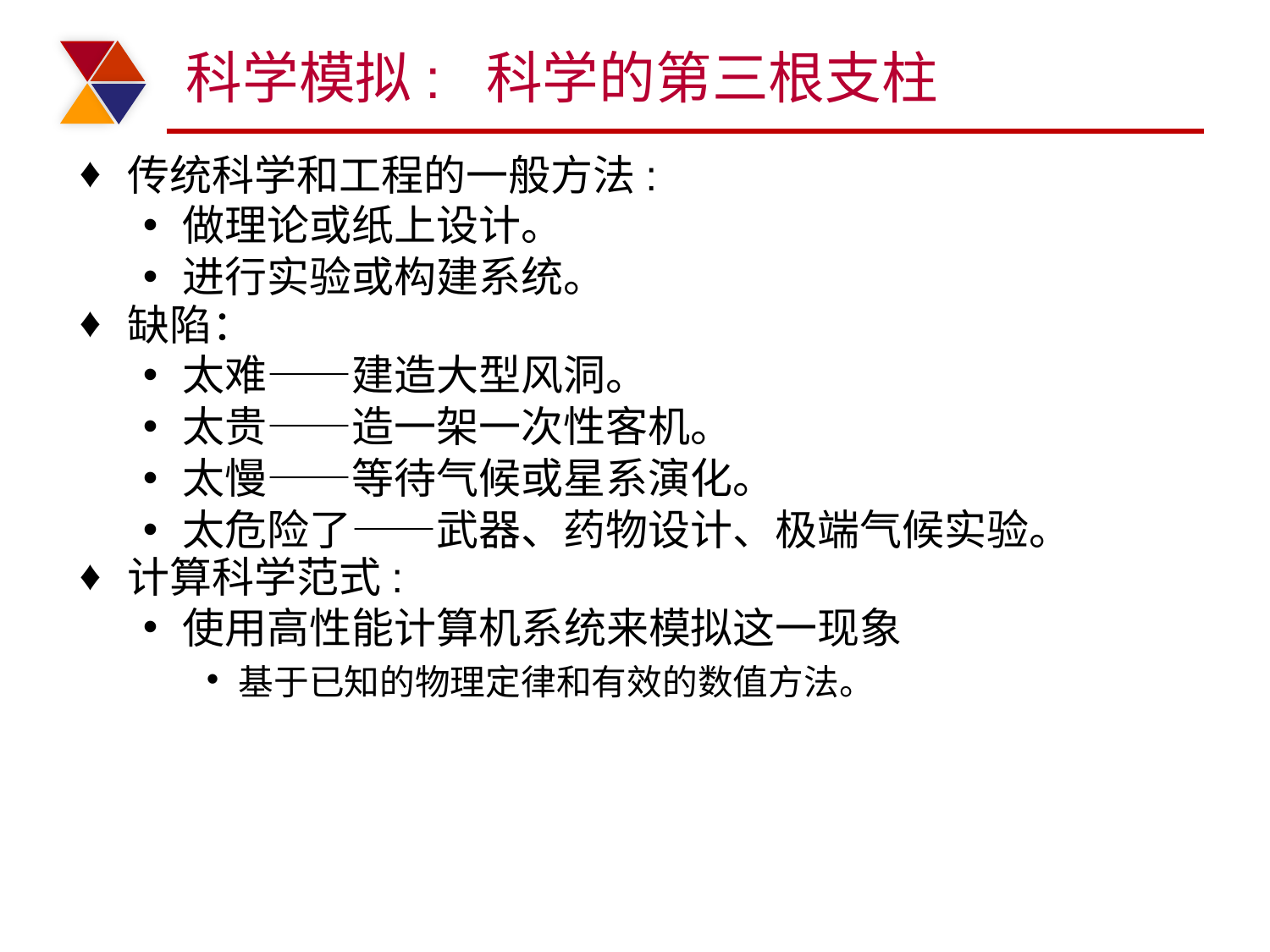

# 科学模拟:  科学的第三根支柱
传统科学和工程的一般方法:
做理论或纸上设计。
进行实验或构建系统。
缺陷：
太难——建造大型风洞。
太贵——造一架一次性客机。
太慢——等待气候或星系演化。
太危险了——武器、药物设计、极端气候实验。
计算科学范式:
使用高性能计算机系统来模拟这一现象
基于已知的物理定律和有效的数值方法。